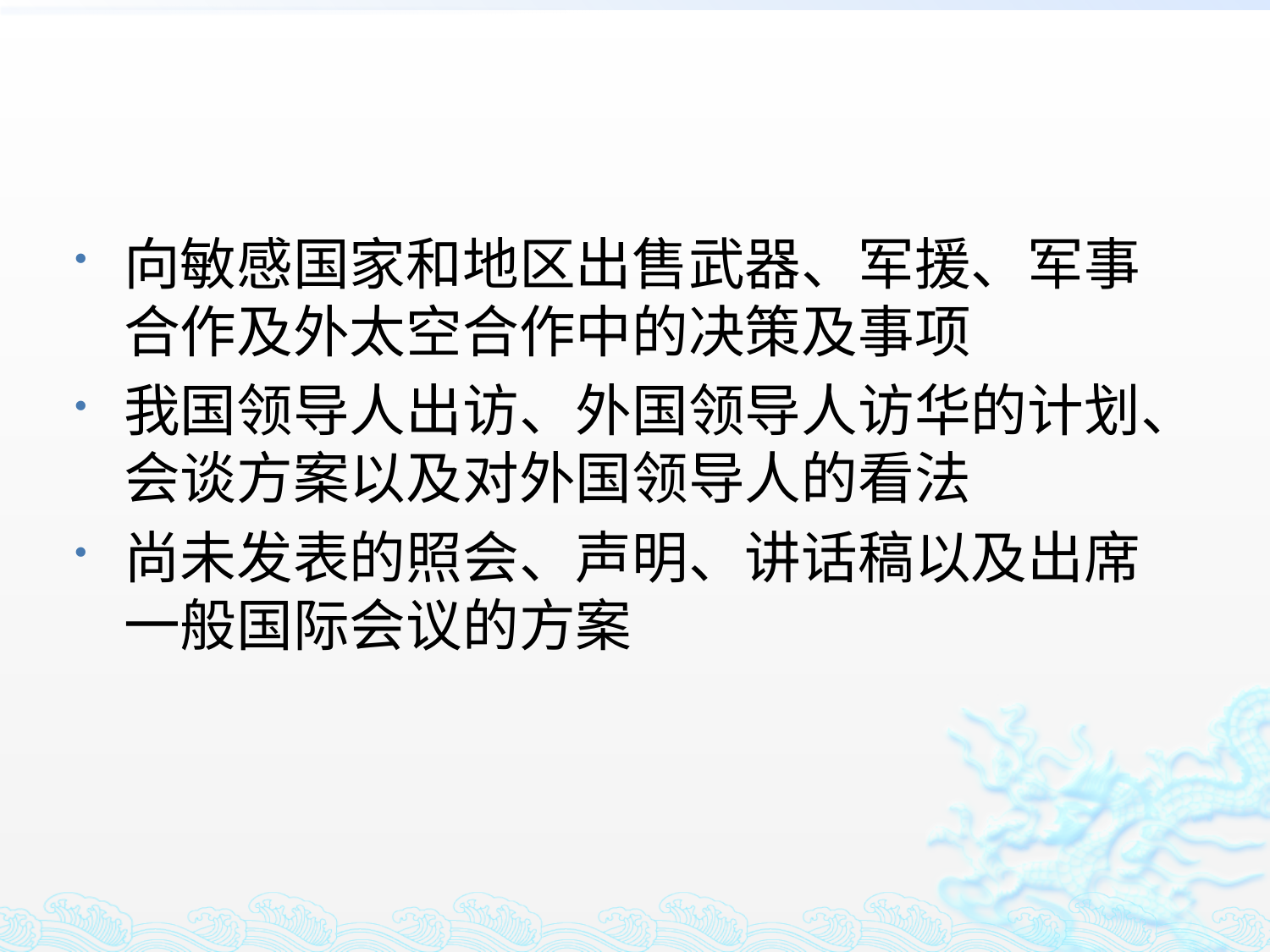

#
向敏感国家和地区出售武器、军援、军事合作及外太空合作中的决策及事项
我国领导人出访、外国领导人访华的计划、会谈方案以及对外国领导人的看法
尚未发表的照会、声明、讲话稿以及出席一般国际会议的方案